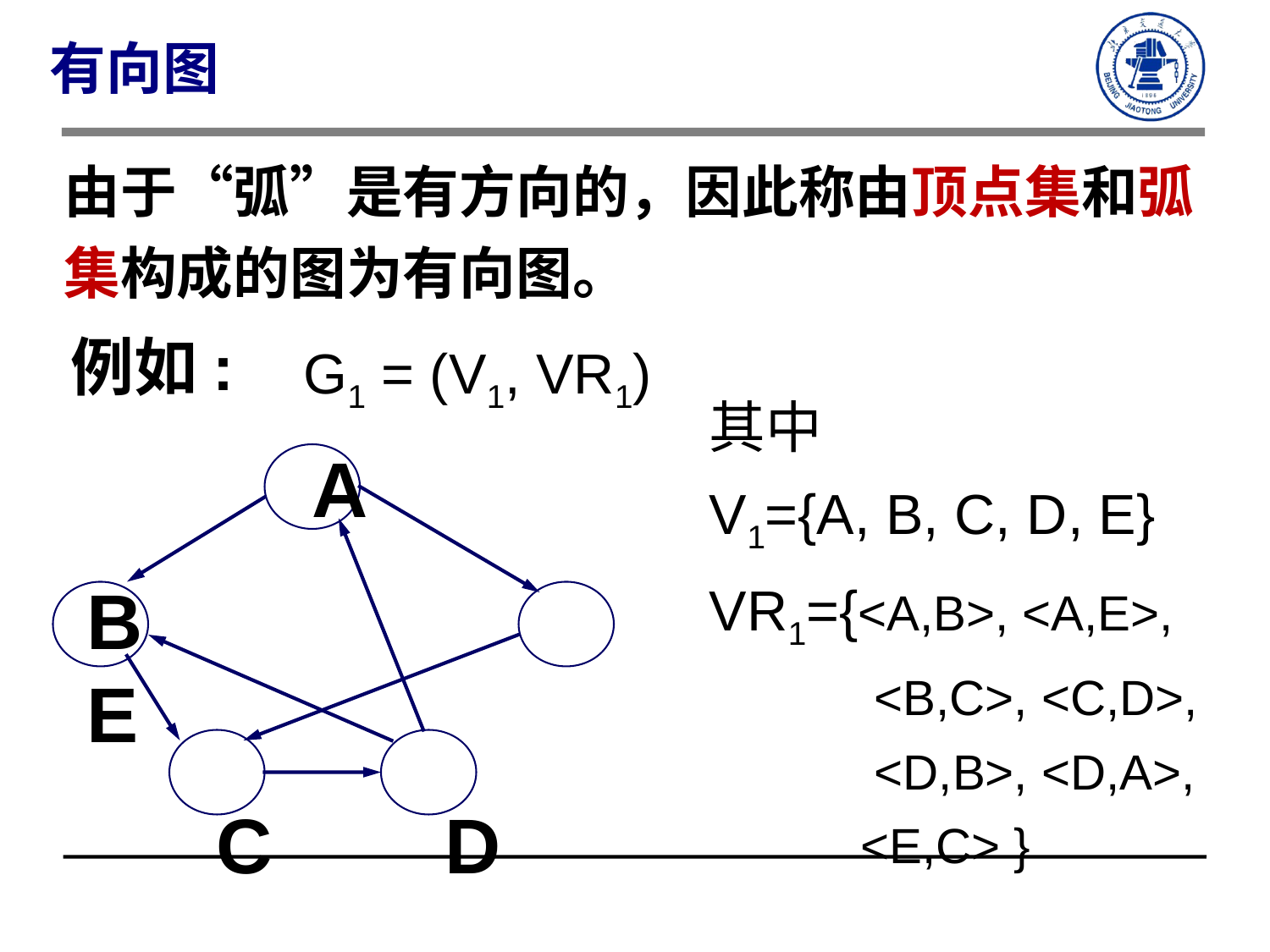

有向图
由于“弧”是有方向的，因此称由顶点集和弧集构成的图为有向图。
例如:
G1 = (V1, VR1)
其中
V1={A, B, C, D, E}
VR1={<A,B>, <A,E>,
            <B,C>, <C,D>,
            <D,B>, <D,A>,
           <E,C> }
                   A
B                     E
      C        D